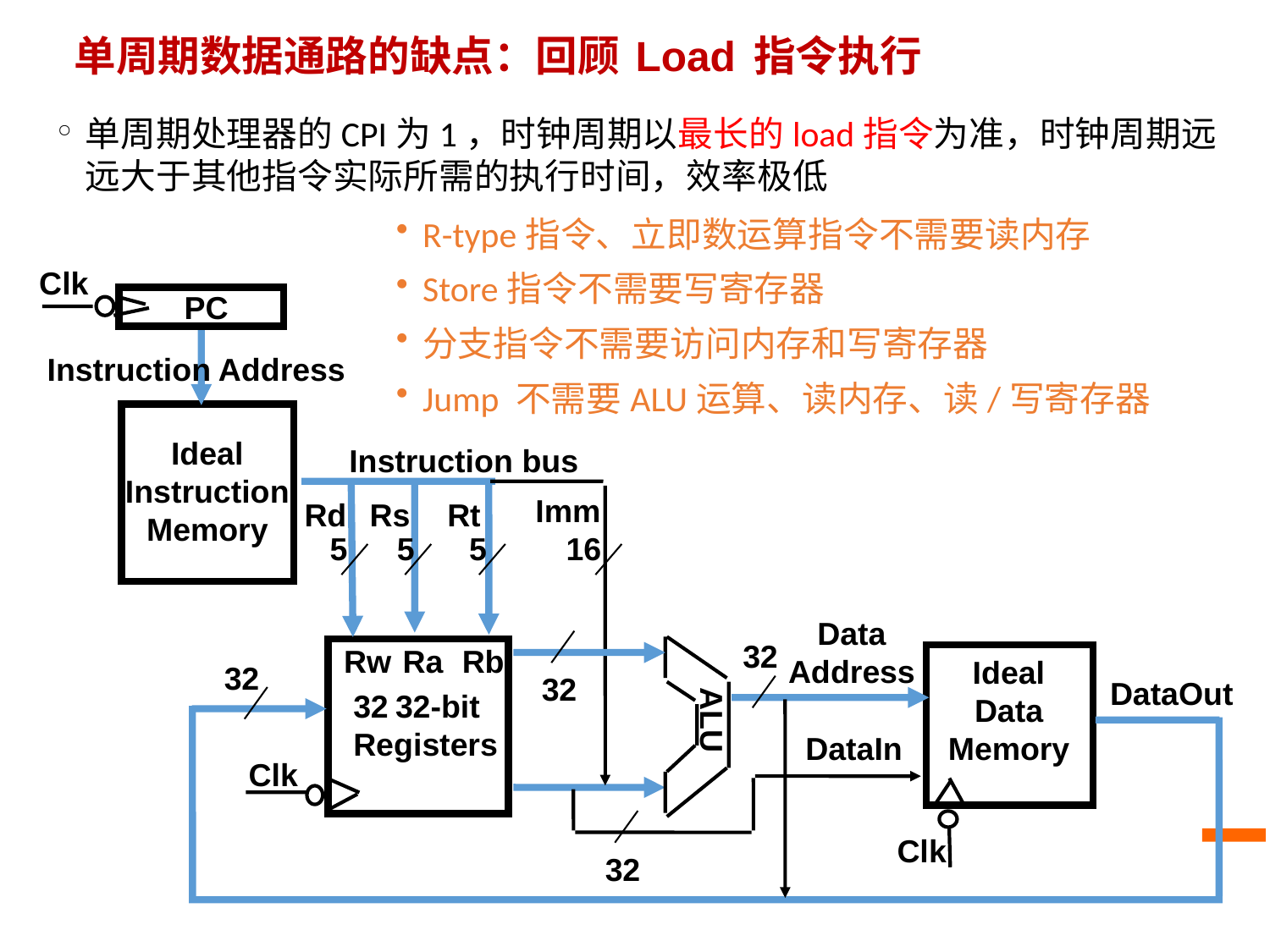

# 单周期数据通路的缺点：回顾 Load 指令执行
单周期处理器的CPI为1，时钟周期以最长的load指令为准，时钟周期远远大于其他指令实际所需的执行时间，效率极低
R-type指令、立即数运算指令不需要读内存
Store指令不需要写寄存器
分支指令不需要访问内存和写寄存器
Jump 不需要ALU运算、读内存、读/写寄存器
Clk
PC

Instruction Address

Ideal
Instruction
Memory
Instruction bus

Imm

Rd
Rs
Rt
5
5
5
16

Data
Address
32

Rw
Ra
Rb

Ideal
Data
Memory
32

32
DataOut

32 32-bit
Registers

ALU

DataIn
Clk

Clk

32